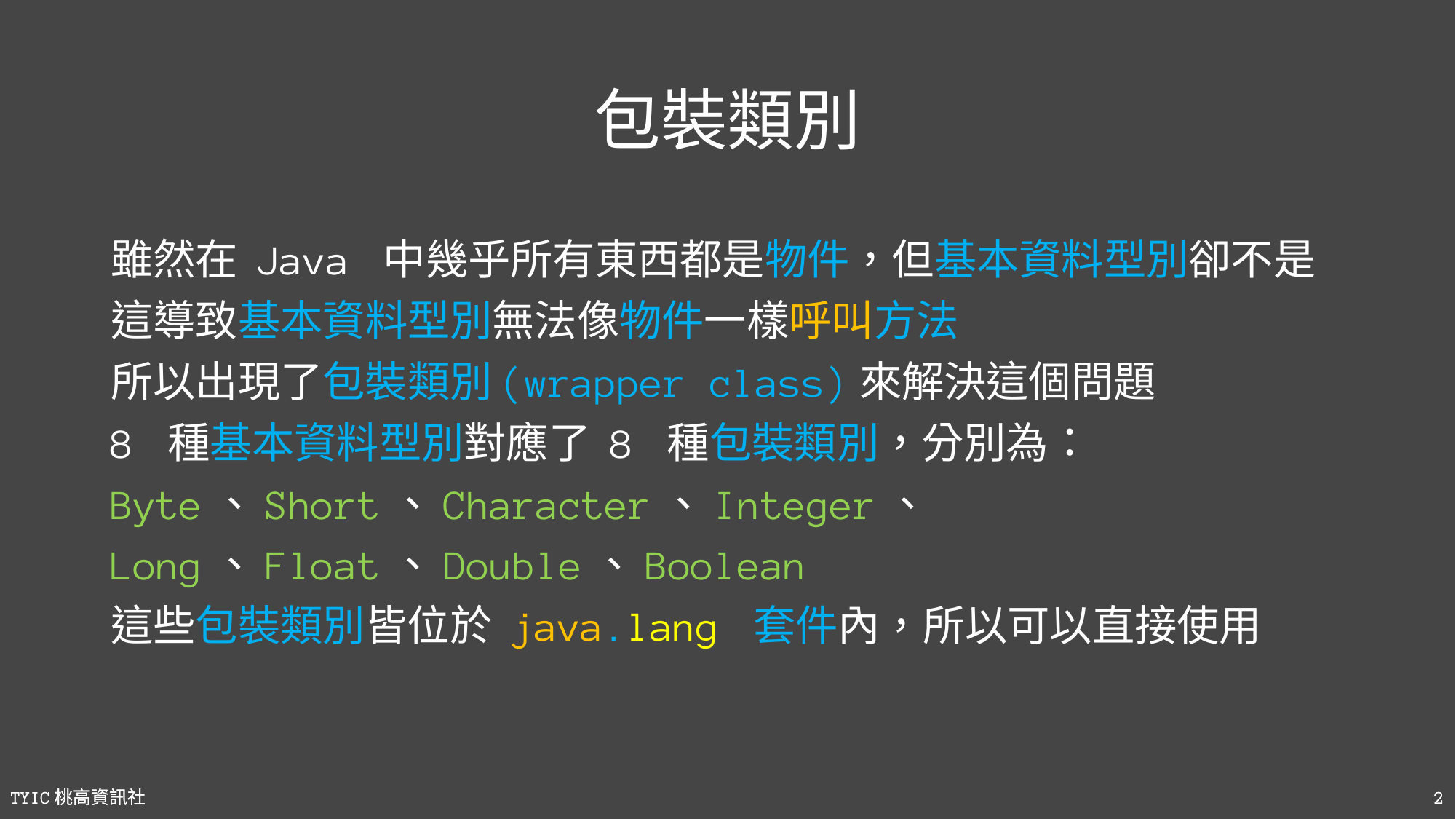

# 包裝類別
雖然在 Java 中幾乎所有東西都是物件，但基本資料型別卻不是
這導致基本資料型別無法像物件一樣呼叫方法
所以出現了包裝類別(wrapper class)來解決這個問題
8 種基本資料型別對應了 8 種包裝類別，分別為：
Byte、Short、Character、Integer、
Long、Float、Double、Boolean
這些包裝類別皆位於 java.lang 套件內，所以可以直接使用